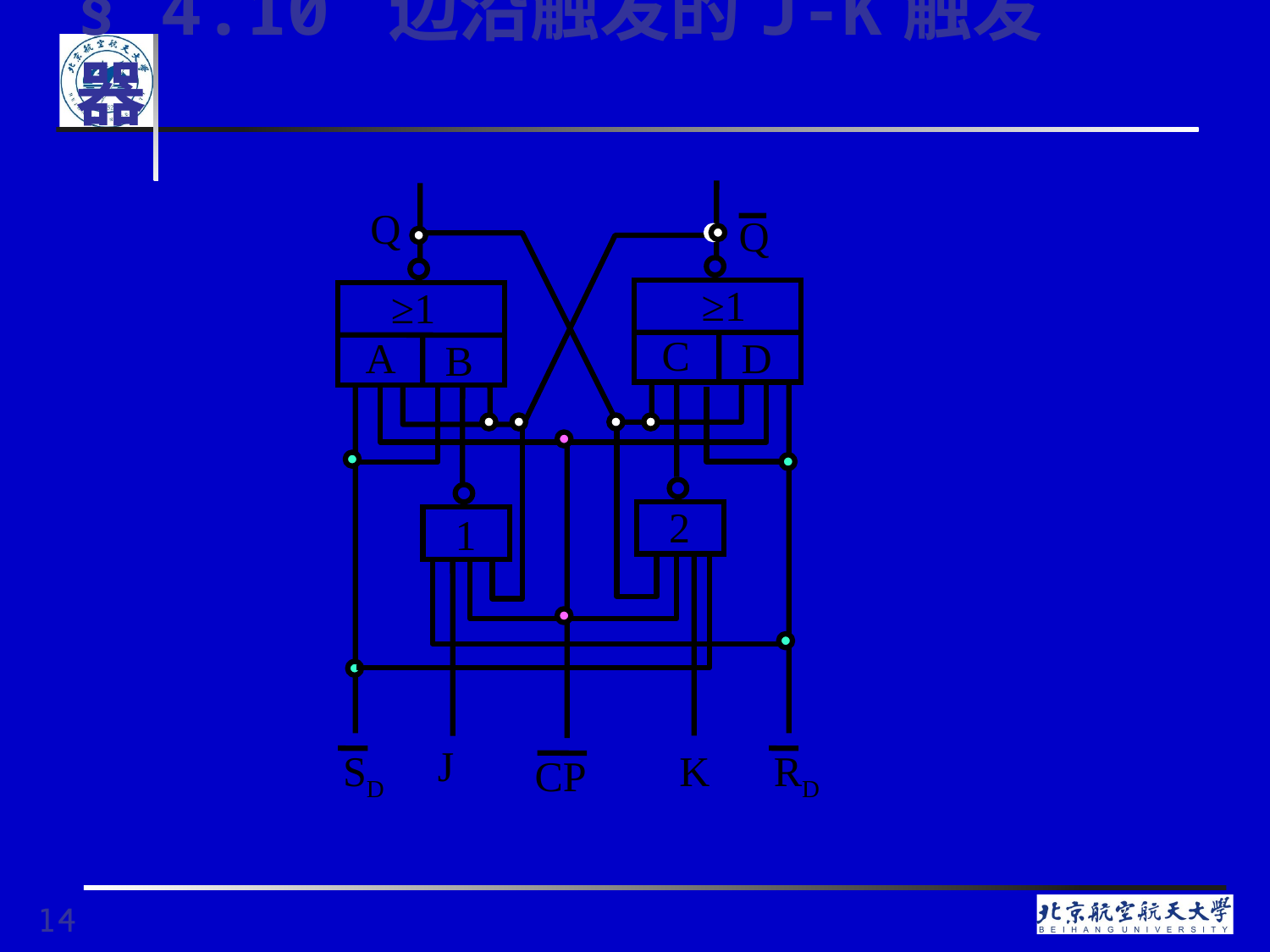

§ 4.10 边沿触发的J-K触发器

≥1

C
D

≥1

A
B

Q
Q

2
1

J
K
SD

RD

CP

14